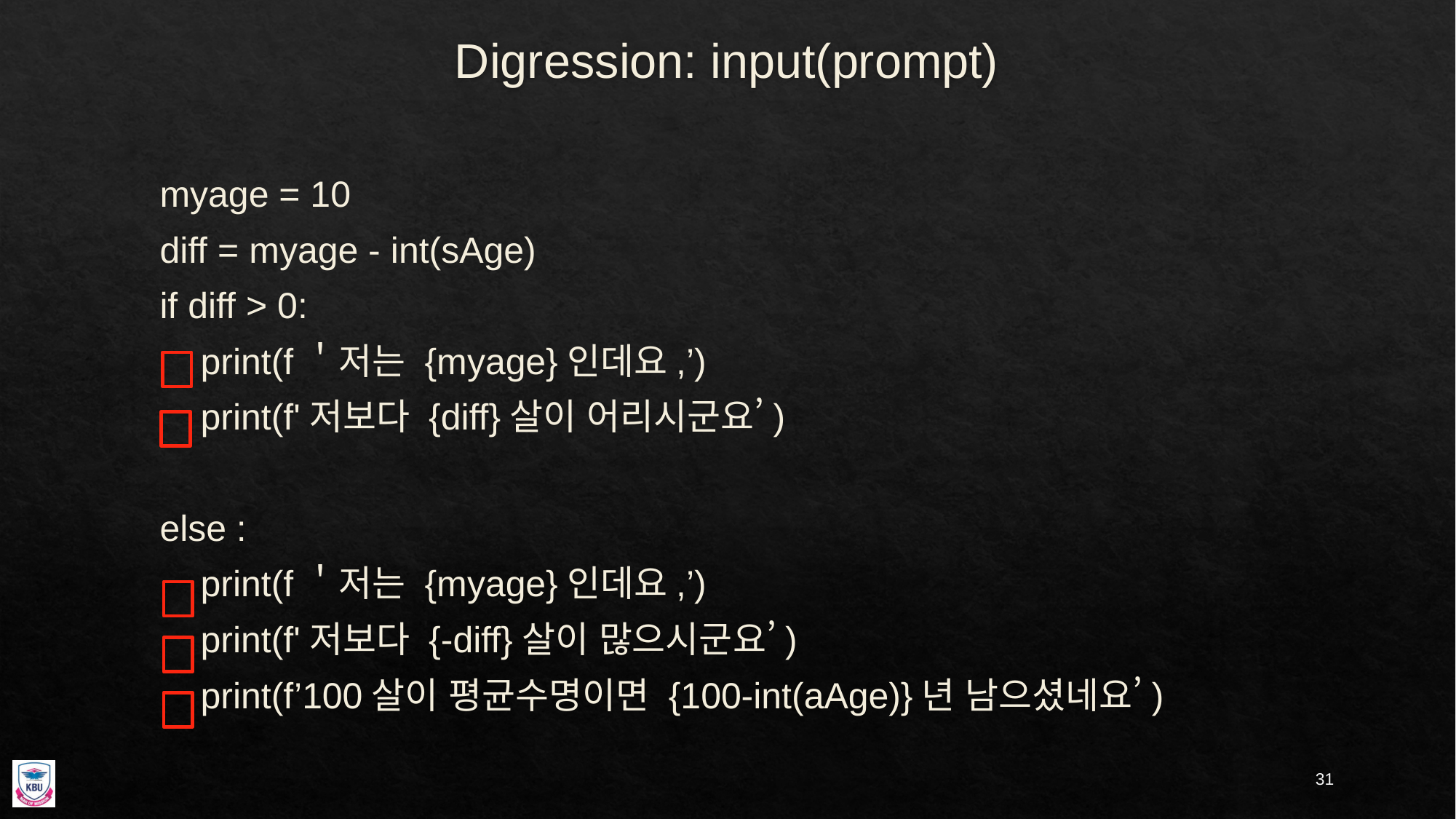

# Digression: input(prompt)
myage = 10
diff = myage - int(sAge)
if diff > 0:
    print(f＇저는 {myage}인데요,’)
    print(f'저보다 {diff}살이 어리시군요’)

else :
    print(f＇저는 {myage}인데요,’)
    print(f'저보다 {-diff}살이 많으시군요’)
    print(f’100살이 평균수명이면 {100-int(aAge)}년 남으셨네요’)

31